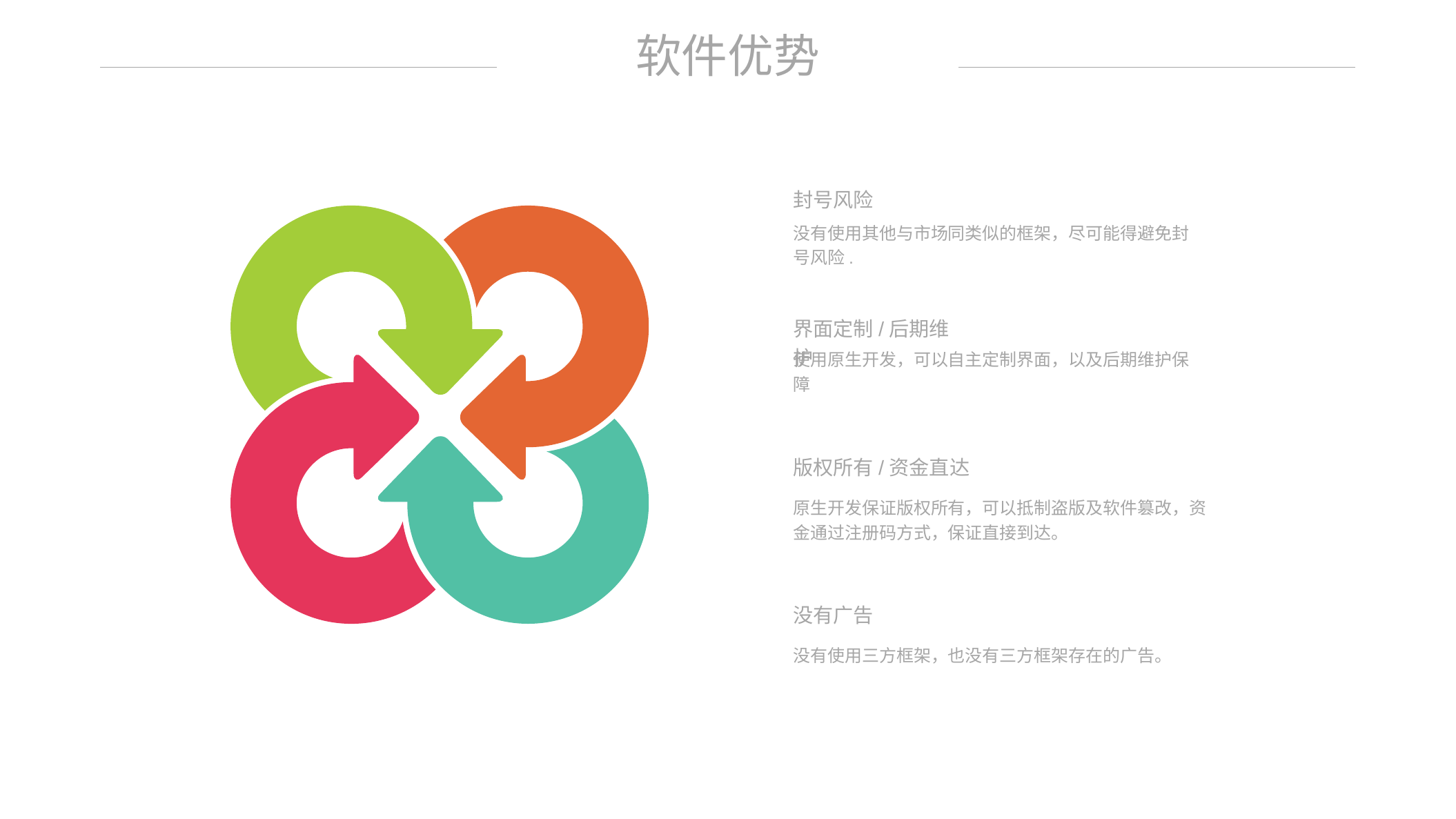

软件优势
封号风险
没有使用其他与市场同类似的框架，尽可能得避免封号风险.

界面定制/后期维护
使用原生开发，可以自主定制界面，以及后期维护保障
版权所有/资金直达
原生开发保证版权所有，可以抵制盗版及软件篡改，资金通过注册码方式，保证直接到达。
没有广告
没有使用三方框架，也没有三方框架存在的广告。